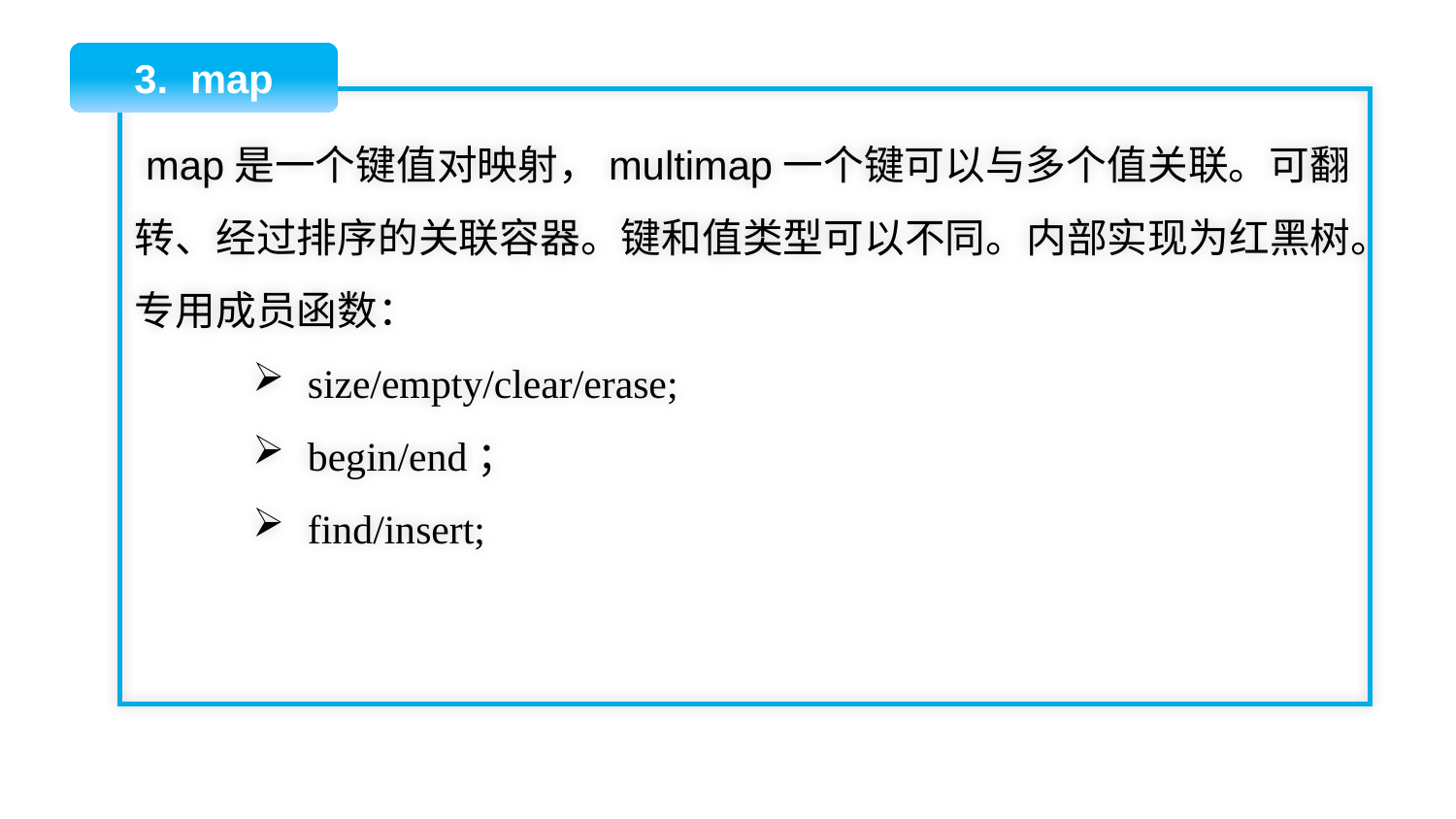

3.  map

 map是一个键值对映射，multimap一个键可以与多个值关联。可翻转、经过排序的关联容器。键和值类型可以不同。内部实现为红黑树。
专用成员函数：
size/empty/clear/erase;
begin/end；
find/insert;